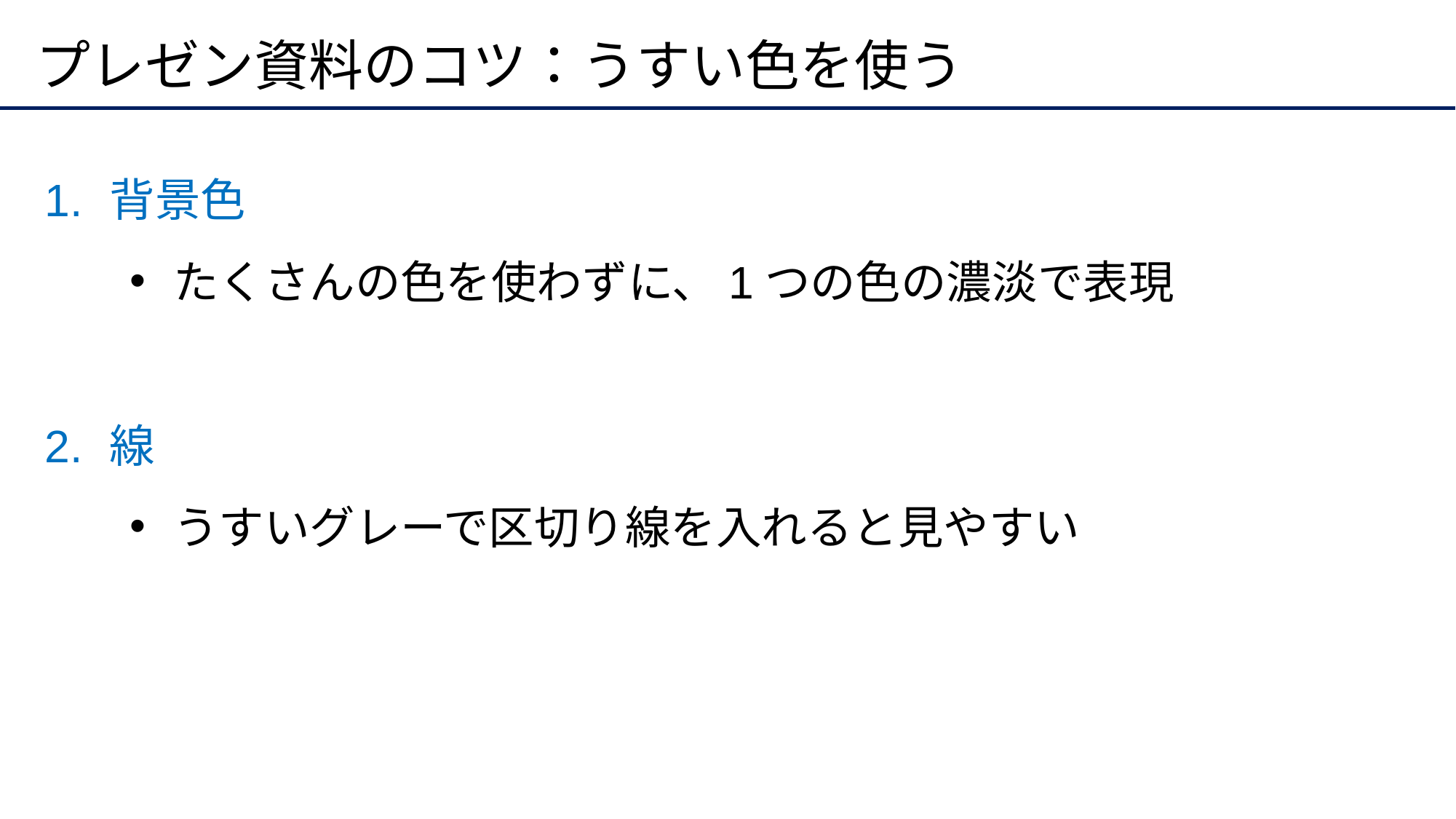

# プレゼン資料のコツ：うすい色を使う
背景色
たくさんの色を使わずに、1つの色の濃淡で表現

線
うすいグレーで区切り線を入れると見やすい